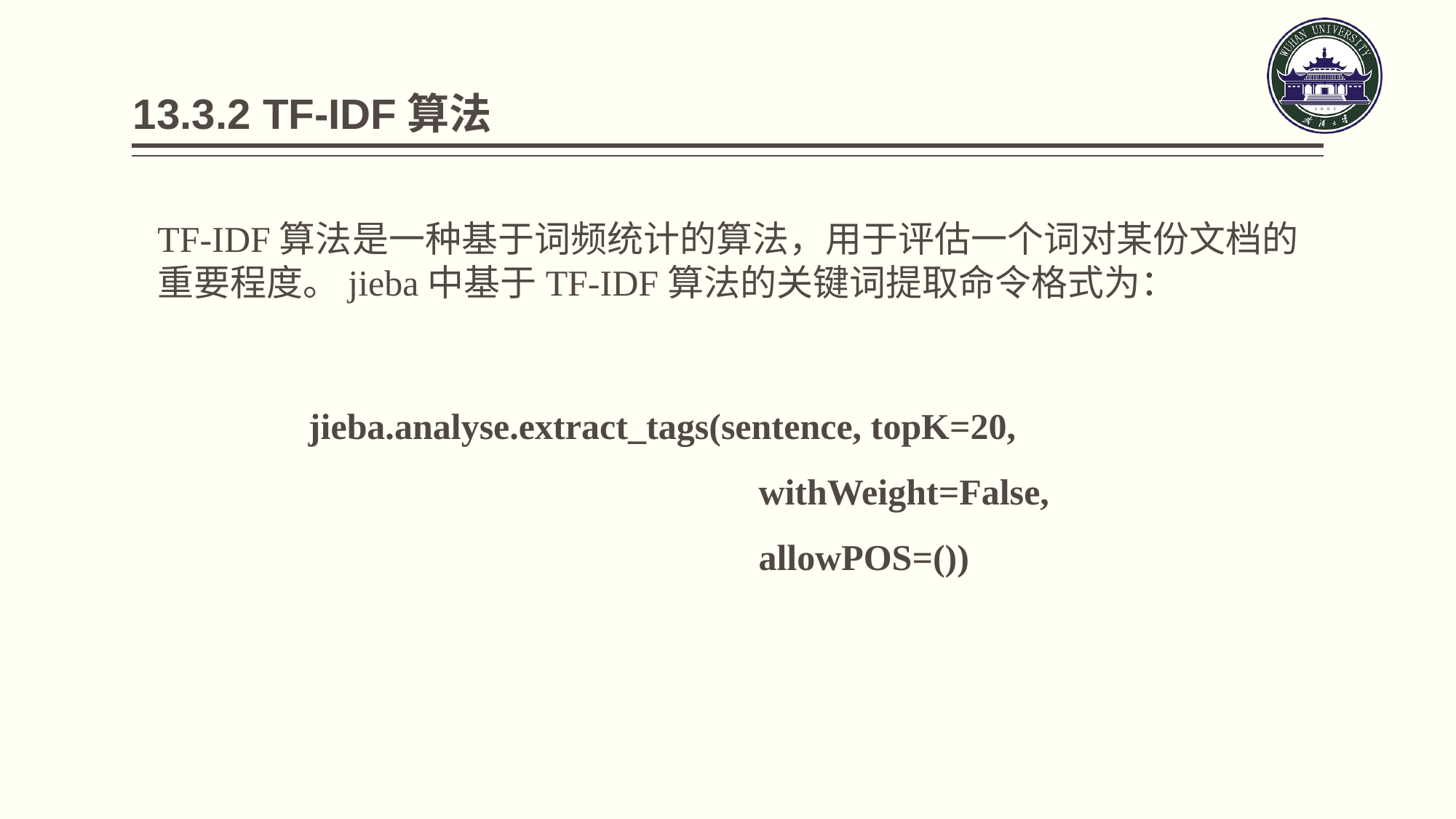

13.3.2 TF-IDF算法
TF-IDF算法是一种基于词频统计的算法，用于评估一个词对某份文档的重要程度。jieba中基于TF-IDF算法的关键词提取命令格式为：
jieba.analyse.extract_tags(sentence, topK=20,
				     withWeight=False,
				     allowPOS=())